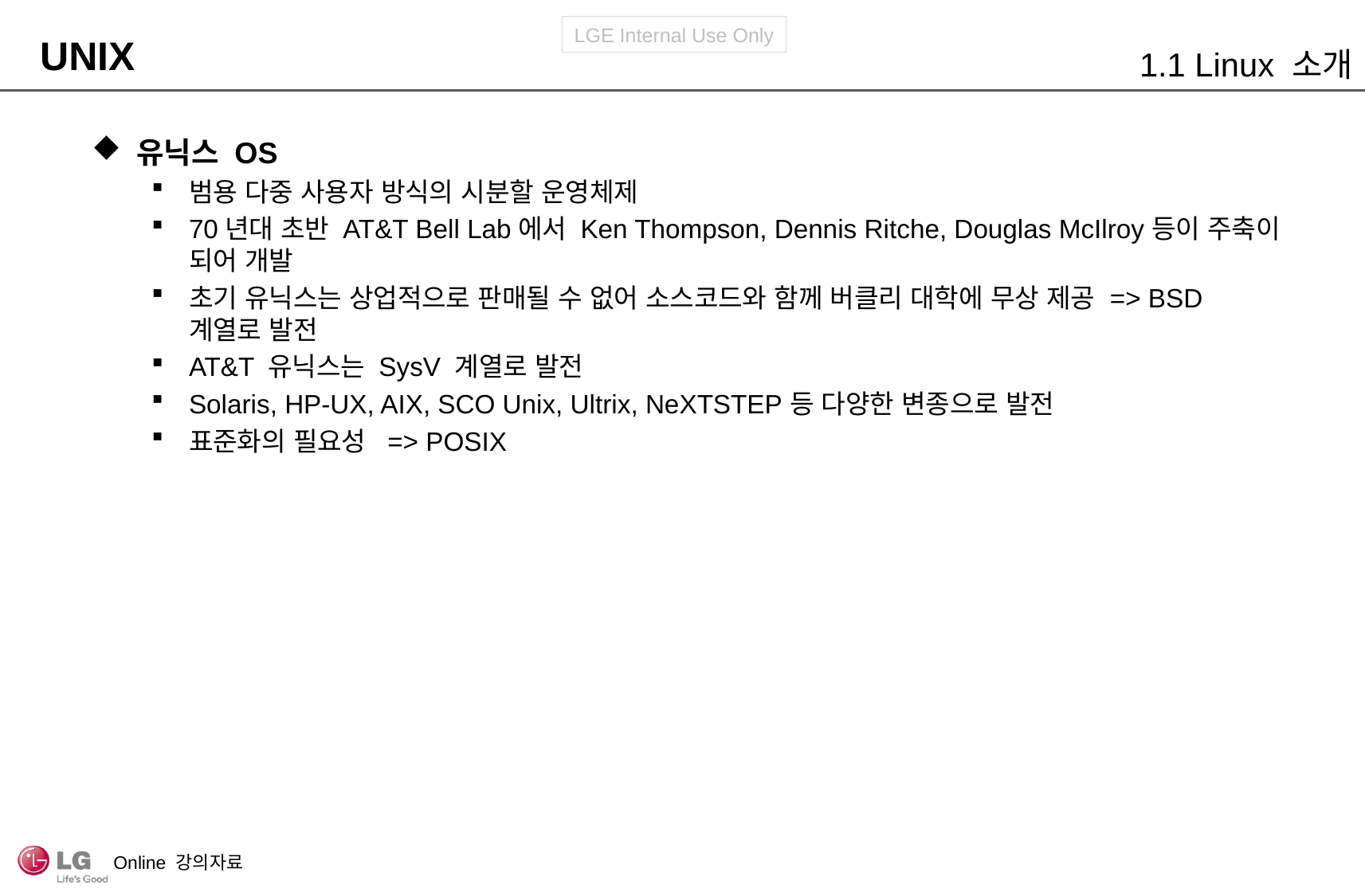

UNIX
1.1 Linux 소개
유닉스 OS
범용 다중 사용자 방식의 시분할 운영체제
70년대 초반 AT&T Bell Lab에서 Ken Thompson, Dennis Ritche, Douglas McIlroy등이 주축이 되어 개발
초기 유닉스는 상업적으로 판매될 수 없어 소스코드와 함께 버클리 대학에 무상 제공 => BSD 계열로 발전
AT&T 유닉스는 SysV 계열로 발전
Solaris, HP-UX, AIX, SCO Unix, Ultrix, NeXTSTEP등 다양한 변종으로 발전
표준화의 필요성  => POSIX